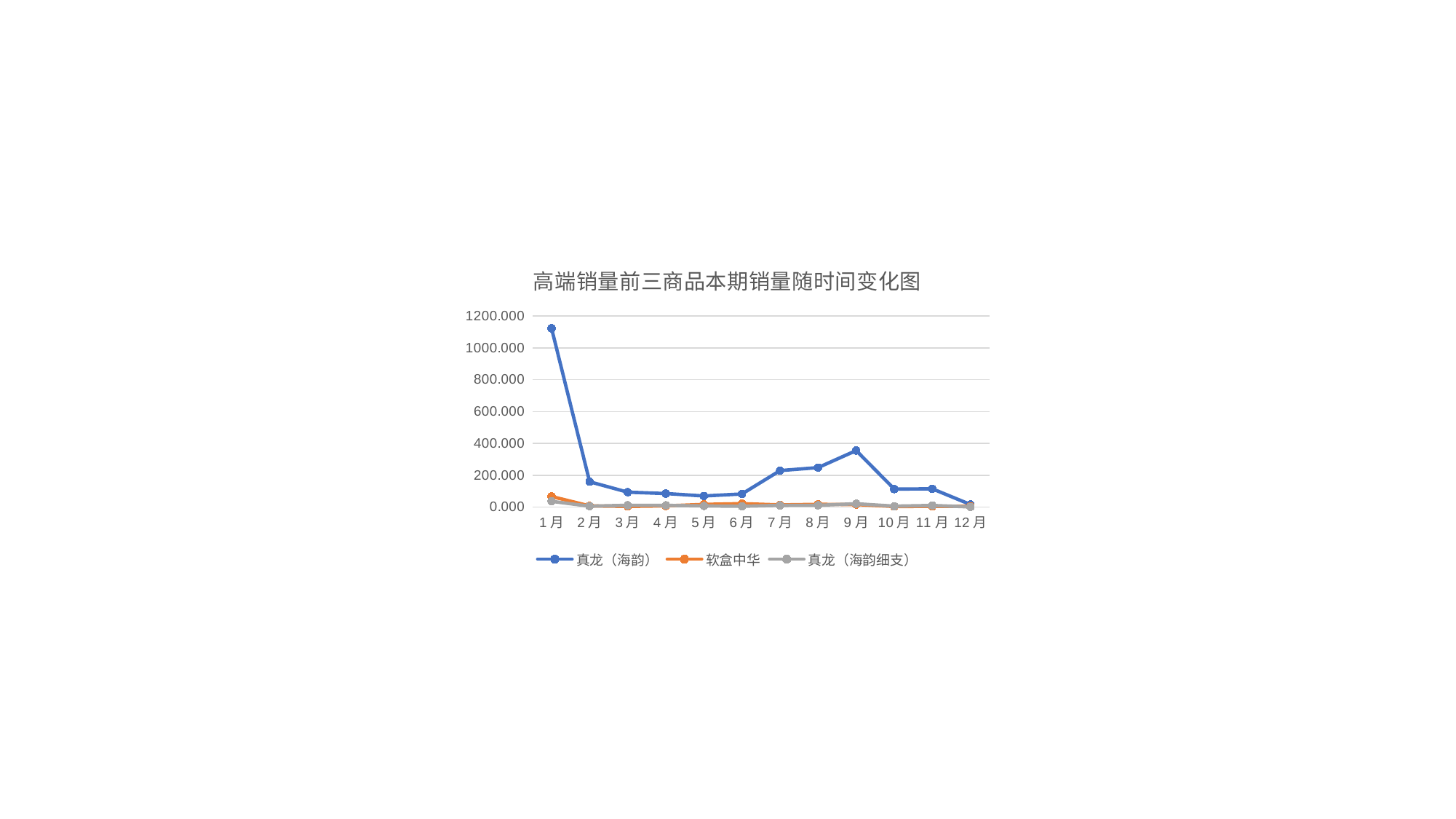

### Chart: 高端销量前三商品本期销量随时间变化图

| Category | 真龙（海韵） | 软盒中华 | 真龙（海韵细支） |
|---|---|---|---|
| 1月 | 1122.488 | 66.164 | 35.992 |
| 2月 | 158.92 | 7.44 | 5.62 |
| 3月 | 93.56 | 3.876 | 11.16 |
| 4月 | 84.948 | 7.352 | 10.652 |
| 5月 | 69.872 | 16.776 | 7.164 |
| 6月 | 82.116 | 21.572 | 4.884 |
| 7月 | 229.064 | 13.736 | 10.568 |
| 8月 | 247.836 | 17.232 | 11.3 |
| 9月 | 354.876 | 16.16 | 20.808 |
| 10月 | 112.948 | 3.332 | 5.808 |
| 11月 | 114.576 | 4.528 | 10.224 |
| 12月 | 16.056 | 4.892 | 1.04 |